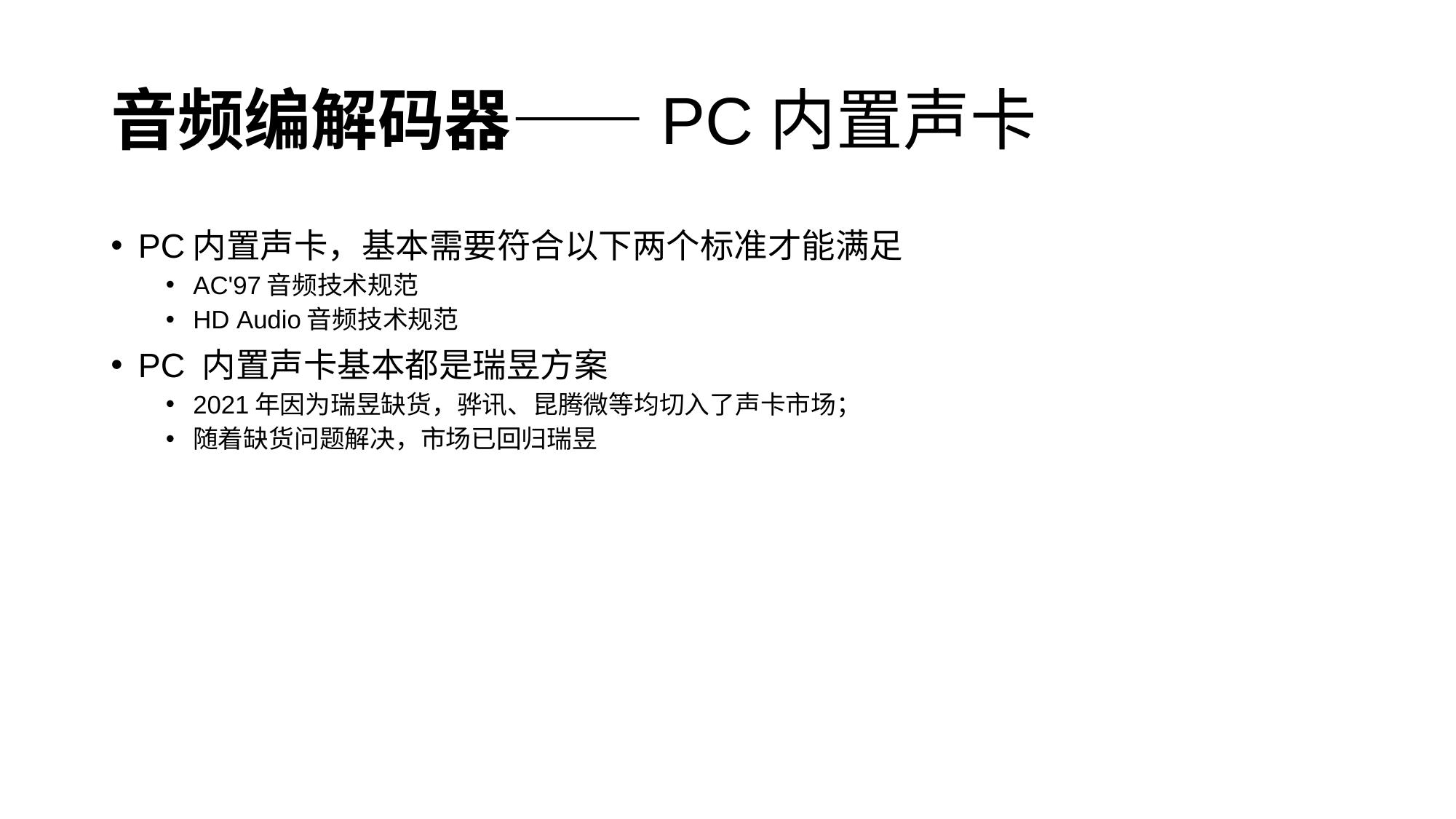

# 音频编解码器——PC内置声卡
PC内置声卡，基本需要符合以下两个标准才能满足
AC'97音频技术规范
HD Audio音频技术规范
PC 内置声卡基本都是瑞昱方案
2021年因为瑞昱缺货，骅讯、昆腾微等均切入了声卡市场；
随着缺货问题解决，市场已回归瑞昱

HD Audio音频技术规范
HD Audio
High Definition Audio Codecs
符合HD Audio规范的芯片：
Realtek瑞昱：ALC880、ALC882、ALC883、ALC885、ALC888、ALC260、ALC262、ALC268、ALC861等
其他厂商：Cmedia、ADI、 Sigmatel、VIA
主要应用
笔记本电脑
PCI声卡？？
出货占比
AC'97音频技术规范